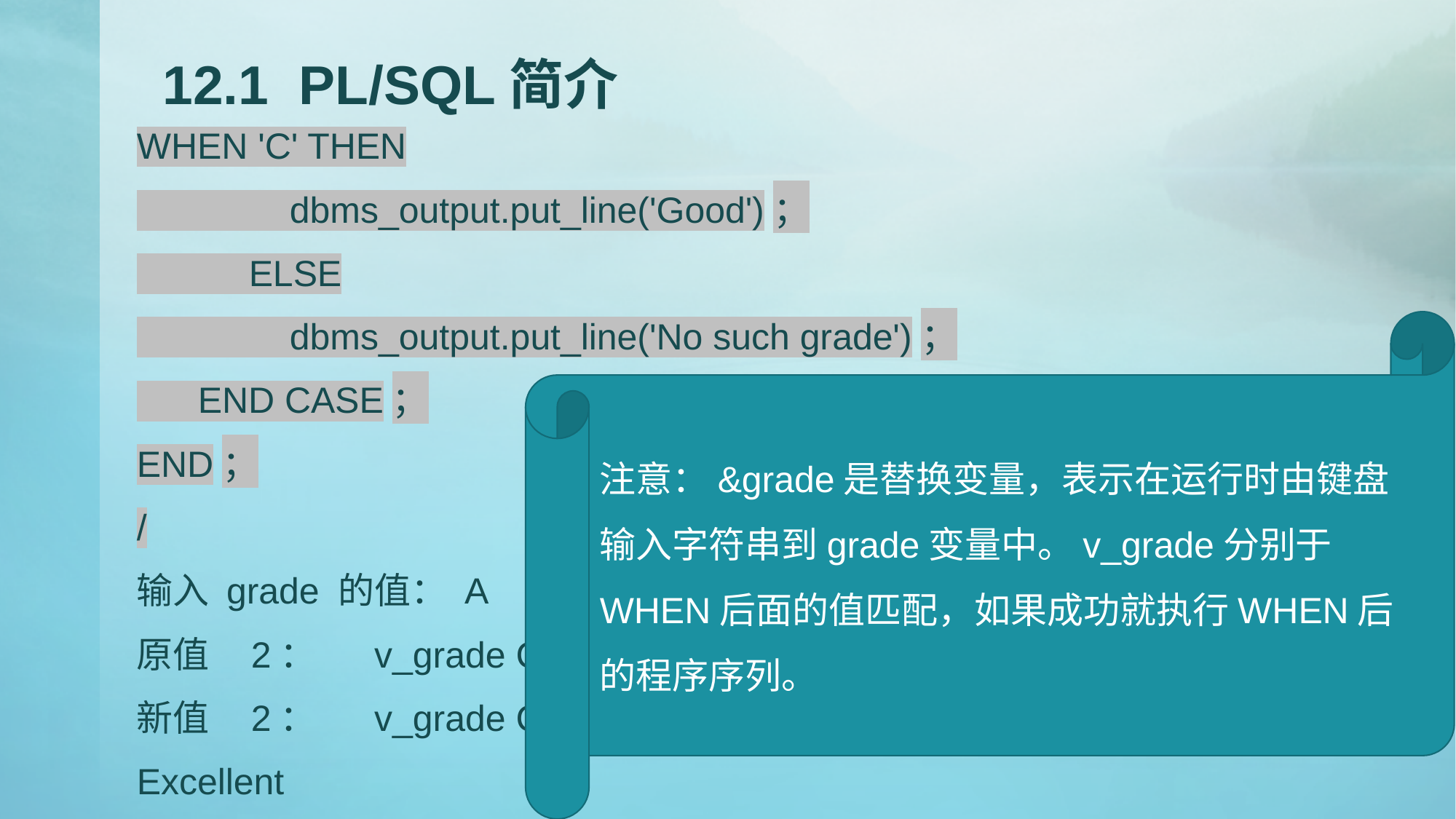

# 12.1  PL/SQL简介
WHEN 'C' THEN
               dbms_output.put_line('Good')；
           ELSE
               dbms_output.put_line('No such grade')；
      END CASE；
END；
/
输入 grade 的值： A
原值    2：      v_grade CHAR(1)：=UPPER('&grade')；
新值    2：      v_grade CHAR(1)：=UPPER('A')；
Excellent

注意：&grade是替换变量，表示在运行时由键盘输入字符串到grade变量中。v_grade分别于WHEN后面的值匹配，如果成功就执行WHEN后的程序序列。